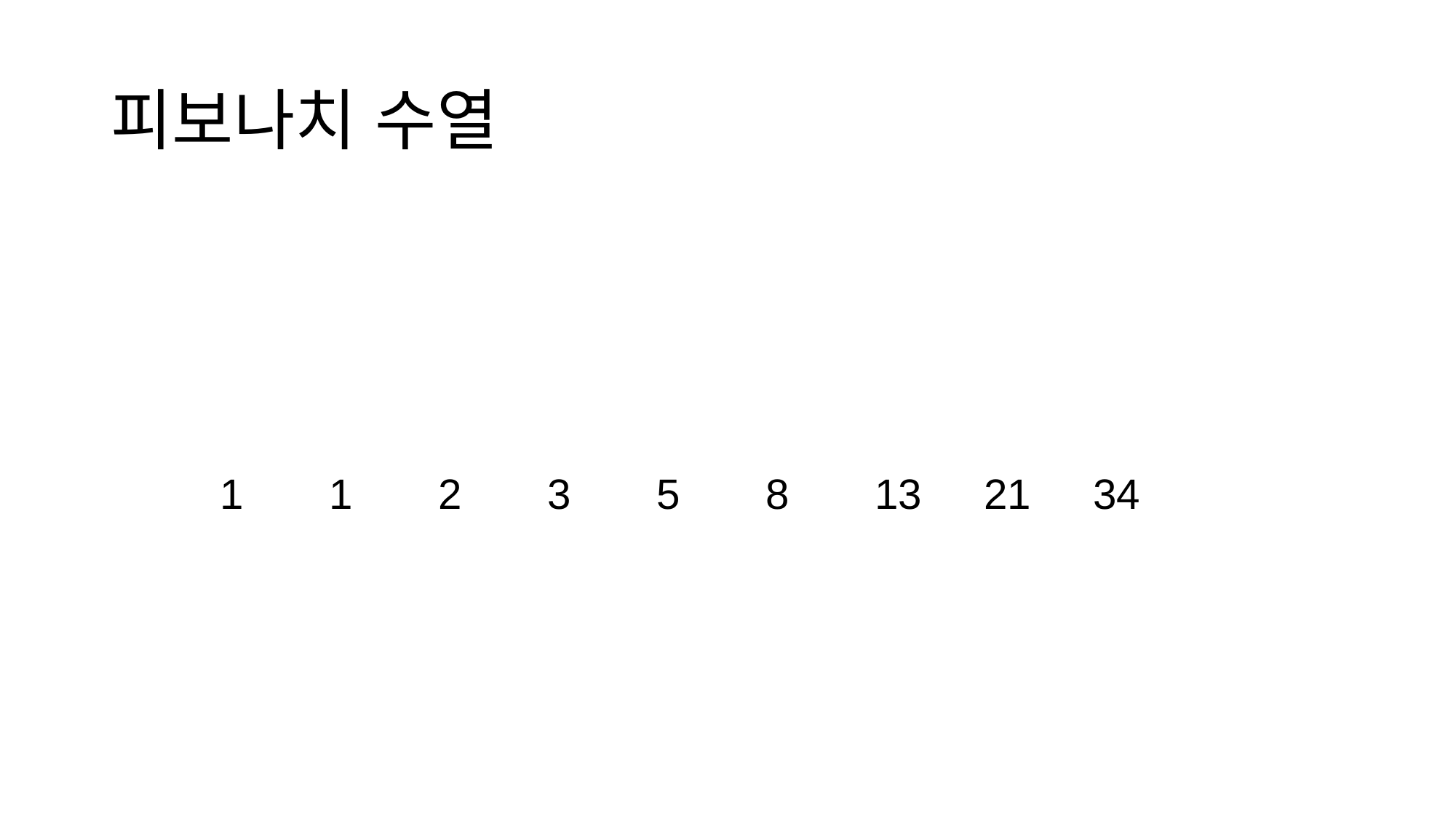

# 피보나치 수열

	1	1	2	3	5	8	13	21	34